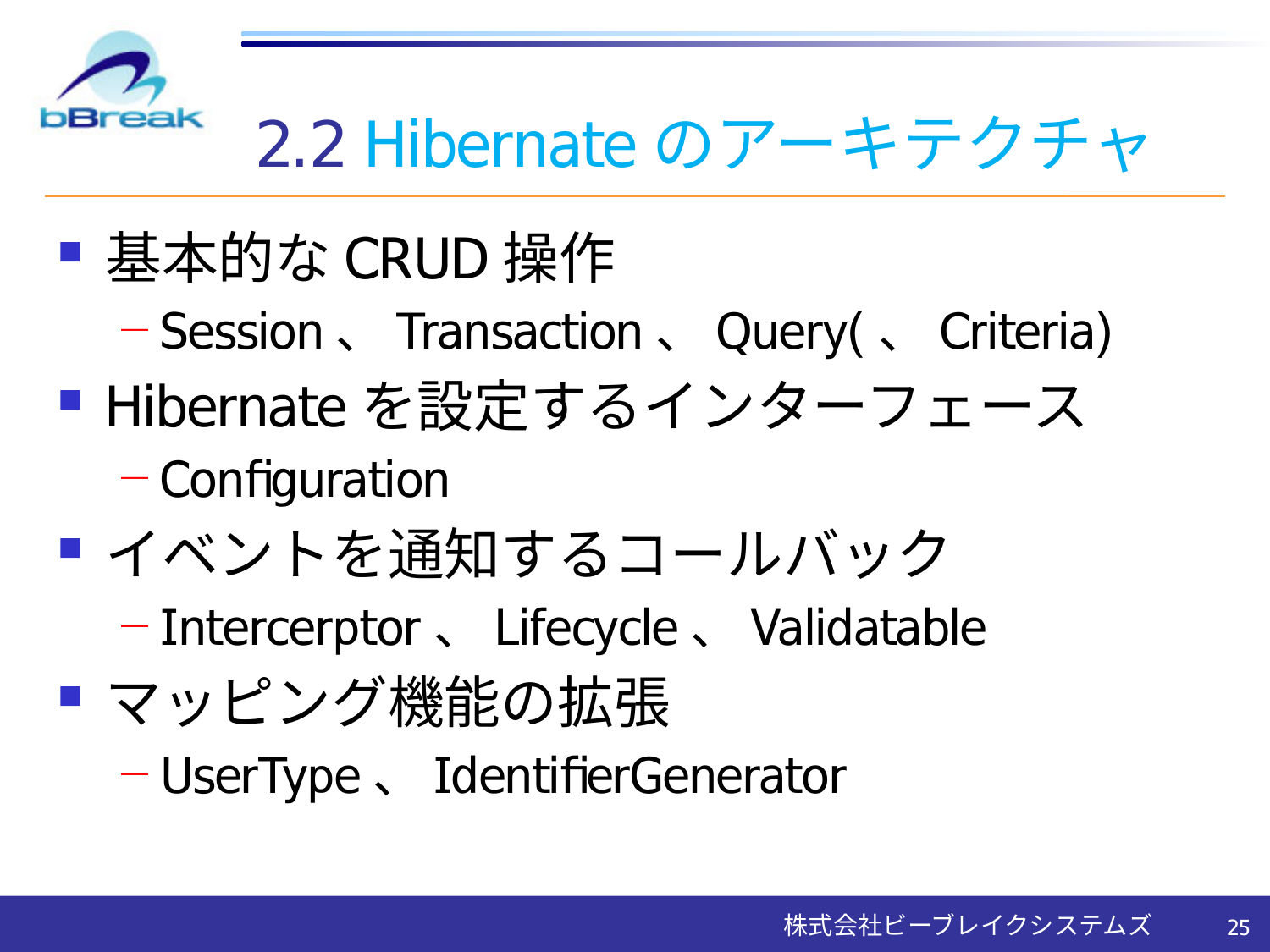

# 2.2 Hibernateのアーキテクチャ
基本的なCRUD操作
Session、Transaction、Query(、Criteria)
Hibernateを設定するインターフェース
Configuration
イベントを通知するコールバック
Intercerptor、Lifecycle、Validatable
マッピング機能の拡張
UserType、IdentifierGenerator